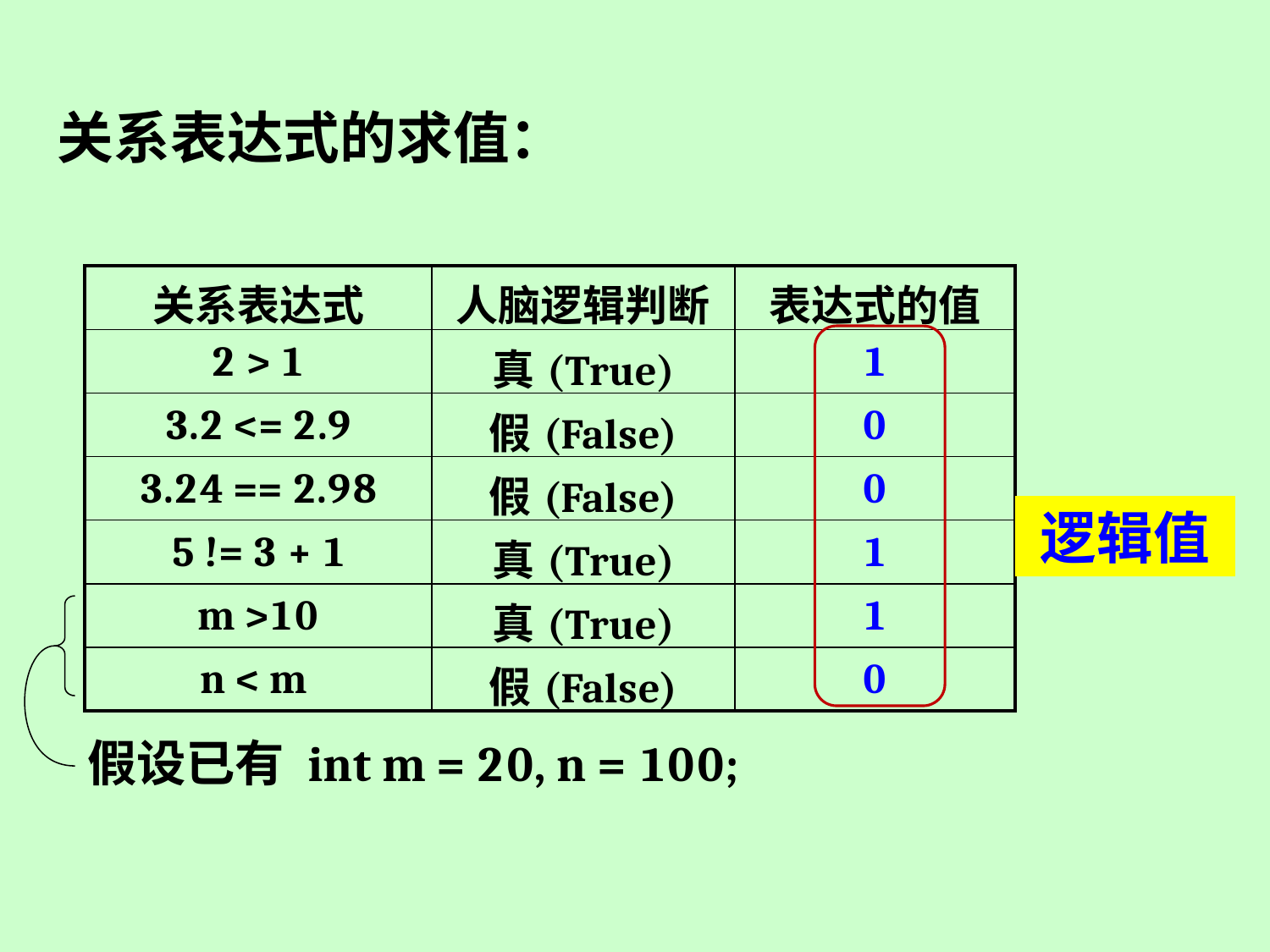

关系表达式的求值：
| 关系表达式 | 人脑逻辑判断 | 表达式的值 |
| --- | --- | --- |
| 2 > 1 | 真(True) | 1 |
| 3.2 <= 2.9 | 假(False) | 0 |
| 3.24 == 2.98 | 假(False) | 0 |
| 5 != 3 + 1 | 真(True) | 1 |
| m >10 | 真(True) | 1 |
| n < m | 假(False) | 0 |

逻辑值

假设已有 int m = 20, n = 100;
53